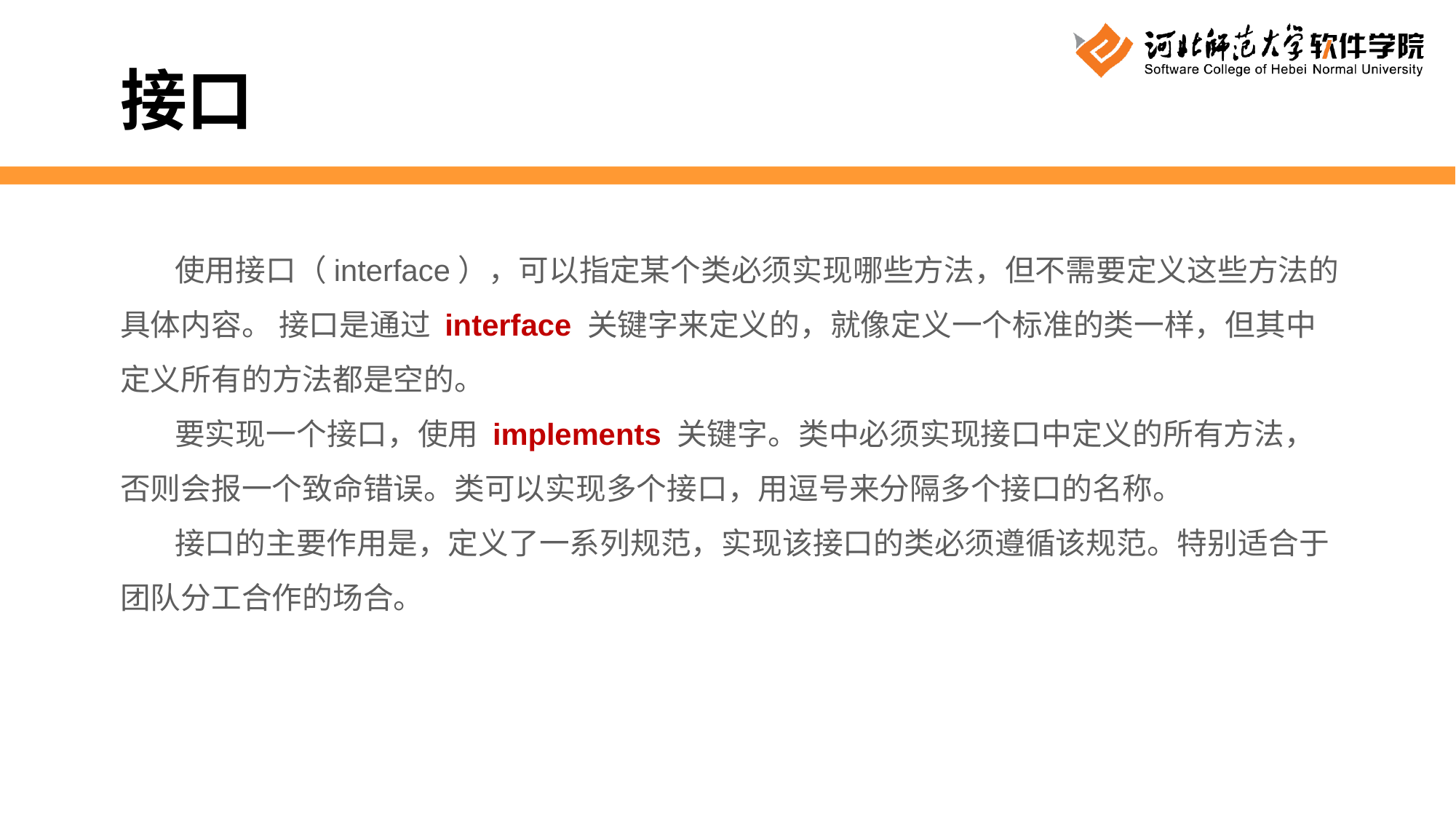

接口
使用接口（interface），可以指定某个类必须实现哪些方法，但不需要定义这些方法的具体内容。 接口是通过 interface 关键字来定义的，就像定义一个标准的类一样，但其中定义所有的方法都是空的。
要实现一个接口，使用 implements 关键字。类中必须实现接口中定义的所有方法，否则会报一个致命错误。类可以实现多个接口，用逗号来分隔多个接口的名称。
接口的主要作用是，定义了一系列规范，实现该接口的类必须遵循该规范。特别适合于团队分工合作的场合。